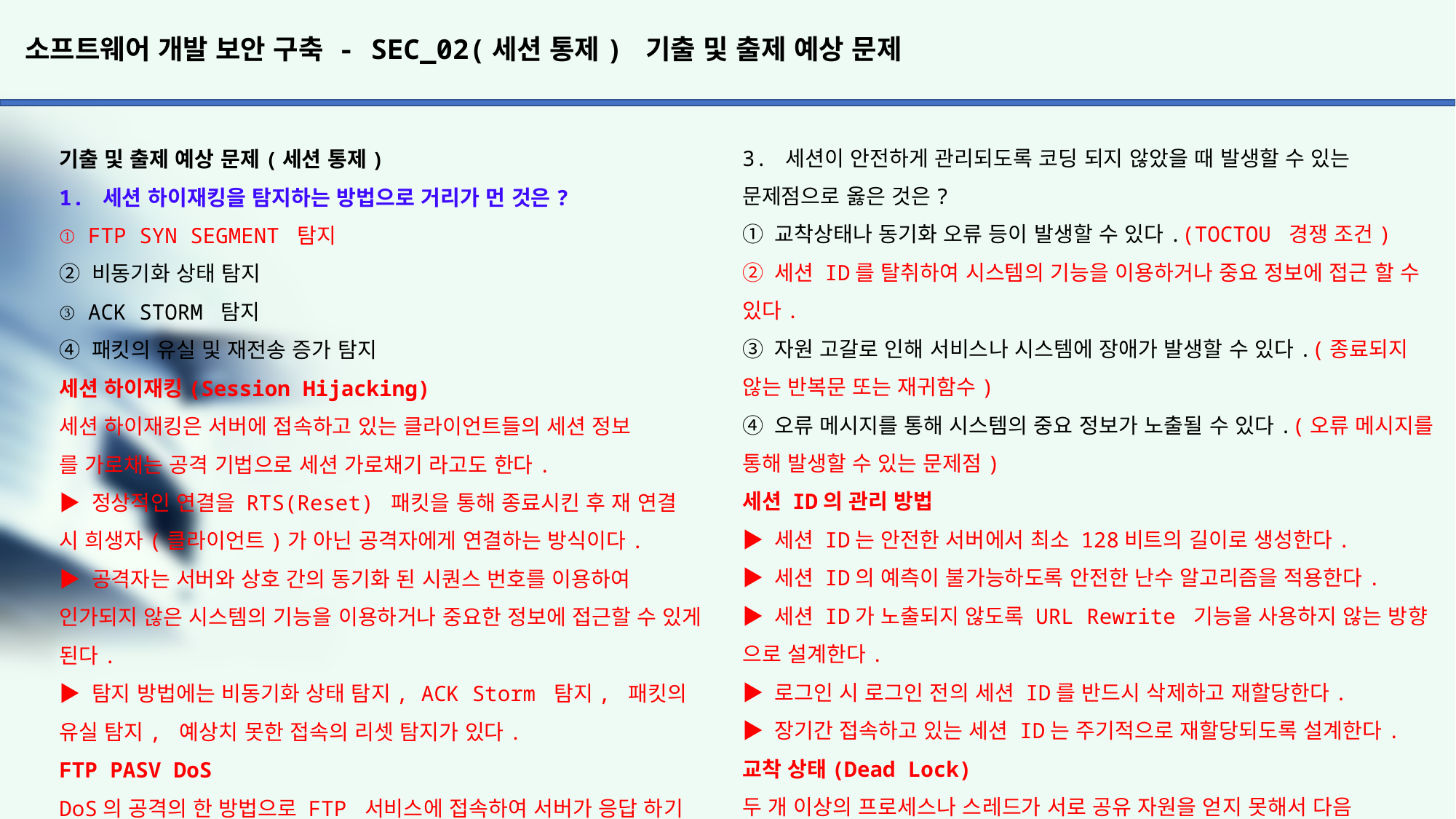

# 소프트웨어 개발 보안 구축 - SEC_02(세션 통제) 기출 및 출제 예상 문제
3. 세션이 안전하게 관리되도록 코딩 되지 않았을 때 발생할 수 있는 문제점으로 옳은 것은?
① 교착상태나 동기화 오류 등이 발생할 수 있다.(TOCTOU 경쟁 조건)
② 세션 ID를 탈취하여 시스템의 기능을 이용하거나 중요 정보에 접근 할 수 있다.
③ 자원 고갈로 인해 서비스나 시스템에 장애가 발생할 수 있다.(종료되지 않는 반복문 또는 재귀함수)
④ 오류 메시지를 통해 시스템의 중요 정보가 노출될 수 있다.(오류 메시지를 통해 발생할 수 있는 문제점)
세션 ID의 관리 방법
▶ 세션 ID는 안전한 서버에서 최소 128비트의 길이로 생성한다.
▶ 세션 ID의 예측이 불가능하도록 안전한 난수 알고리즘을 적용한다.
▶ 세션 ID가 노출되지 않도록 URL Rewrite 기능을 사용하지 않는 방향
으로 설계한다.
▶ 로그인 시 로그인 전의 세션 ID를 반드시 삭제하고 재할당한다.
▶ 장기간 접속하고 있는 세션 ID는 주기적으로 재할당되도록 설계한다.
교착 상태(Dead Lock)
두 개 이상의 프로세스나 스레드가 서로 공유 자원을 얻지 못해서 다음
처리를 하지 못하고 있으며 무작정 다음 자원을 기다리게 되는 상태를 의미한다.
TOCTOU(Time Of Check, Time Of Use)의 약자로 체크하는 시점과 사용
하는 시점의 데이터 싱크가 맞지 않는 경우를 의미한다. 즉, 공유되는
데이터의 체크 시점과 사용 시점의 값이나 상태가 달라 발생하는 취약점이다.
체크되는 시점부터 사용되는 시점까지 동기화 처리 하거나 데이터를
공유하지 않도록 처리해야 한다.
4. 보안을 고려하여 세션을 설계할 때 주의해야 할 점으로 잘못된
것은?
① 시스템의 모든 페이지에서 로그아웃이 가능해야 한다.
② 로그아웃 시 세션 ID가 남아 있으면 안된다.
③ 세션의 타임아웃은 중요도에 따라 2분에서 30분 사이로 설정한다.
④ 패스워드 변경 시 활성화된 세션이 제거되지 않도록 주의한다.
활성화 된 세션에서 패스워드 변경 작업이 발생한다면 세션을 삭제하고
재할당 해야 한다.
기출 및 출제 예상 문제(세션 통제)
1. 세션 하이재킹을 탐지하는 방법으로 거리가 먼 것은?
① FTP SYN SEGMENT 탐지
② 비동기화 상태 탐지
③ ACK STORM 탐지
④ 패킷의 유실 및 재전송 증가 탐지
세션 하이재킹(Session Hijacking)
세션 하이재킹은 서버에 접속하고 있는 클라이언트들의 세션 정보
를 가로채는 공격 기법으로 세션 가로채기 라고도 한다.
▶ 정상적인 연결을 RTS(Reset) 패킷을 통해 종료시킨 후 재 연결
시 희생자(클라이언트)가 아닌 공격자에게 연결하는 방식이다.
▶ 공격자는 서버와 상호 간의 동기화 된 시퀀스 번호를 이용하여
인가되지 않은 시스템의 기능을 이용하거나 중요한 정보에 접근할 수 있게 된다.
▶ 탐지 방법에는 비동기화 상태 탐지, ACK Storm 탐지, 패킷의 유실 탐지, 예상치 못한 접속의 리셋 탐지가 있다.
FTP PASV DoS
DoS의 공격의 한 방법으로 FTP 서비스에 접속하여 서버가 응답 하기 전에 대량의 FTP PASV명령어를 연속적으로 보내어 FTP 서버
를 다운시키거나, 부하를 발생시켜서 정상적인 서비스를 하지 못하도록 하는 기법이다.
DoS(Denial Of Service) 공격은 웹 사이트 또는 애플리케이션 같은 대상 시스템의 가용성과 합법적인 최종 사용자에게 악영향을 미치려는 악의적인 시도이다. 일반적으로 공격자 대량의 패킷 또는 요청을 생성하여 궁극적으로 대상 시스템을 마비시킨다.
2. 다음 중 세션 설계 시 고려할 사항이 아닌 것은?
① 정해진 페이지에서만 로그아웃이 가능하도록 UI를 구성한다.
② 로그아웃 요청을 받으면 해당 세션이 완전히 삭제되도록 설계 한다.
③ 이전 세션이 남아있는 경우 새 세션이 생성되지 못하도록 설계 한다.
④ 패스워드 변경 시 활성화된 세션을 삭제한 후 재할당한다.
세션 설계 시 고려 사항
▶ 시스템의 모든 페이지에서 로그아웃이 가능하도록 UI를 구성
한다.
▶ 로그아웃 요청 시 할당된 세션이 완전히 제거되도록 한다.
▶ 세션 타임아웃은 중요도가 높으면 2 ~ 5분, 낮으면 15 ~ 30분
으로 설정한다.
▶ 이전 세션이 종료되지 않으면 새로운 세션이 생성되지 못하도록 설계한다.
▶ 중복 로그인을 허용하지 않은 경우 클라이언트의 중복 접근에
대한 세션 관리 정책을 수립한다.
▶ 패스워드 변경 시에는 활성화 된 세션을 삭제하고 재할당한다.